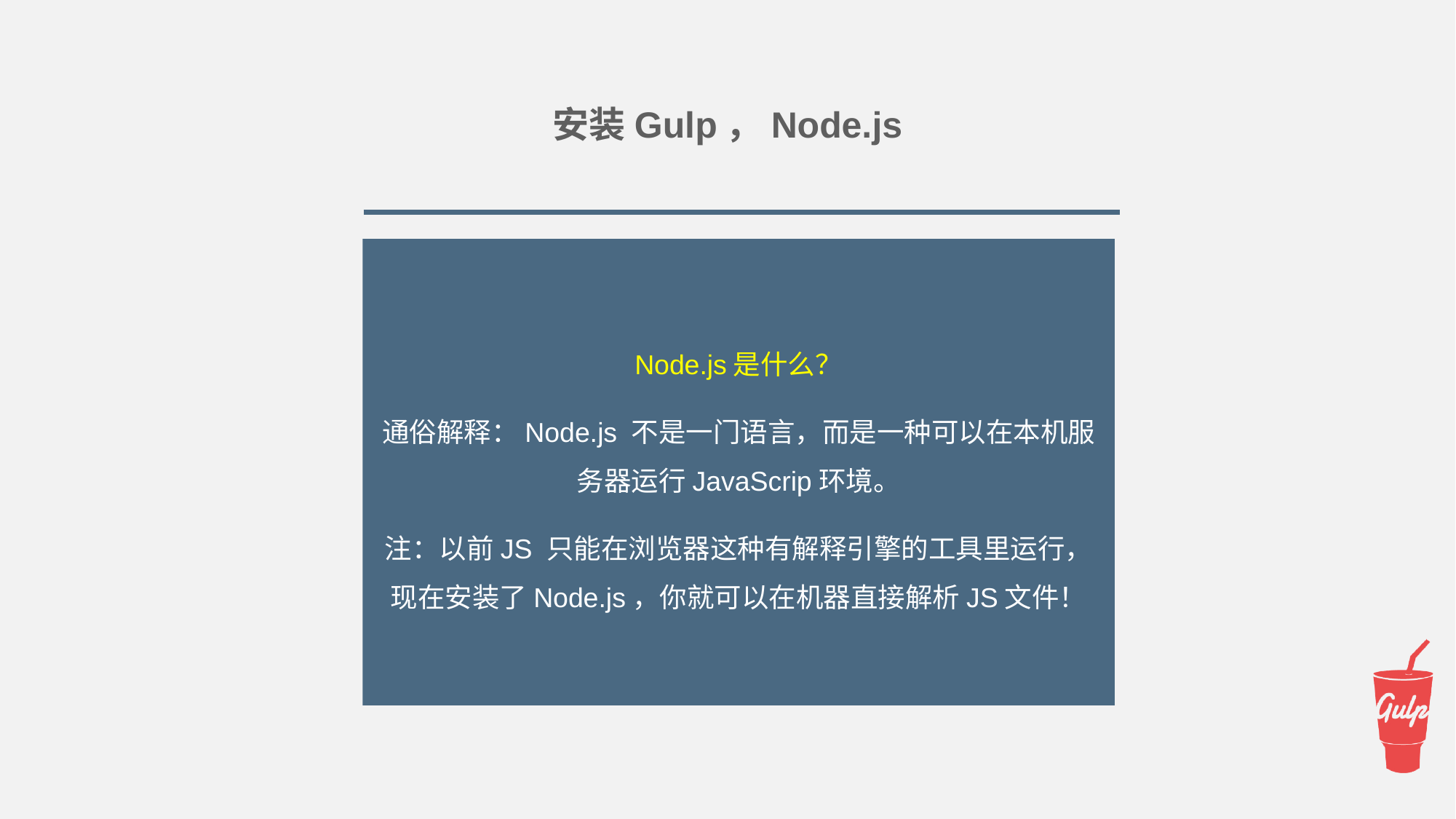

安装Gulp，Node.js
Node.js是什么？
通俗解释：Node.js 不是一门语言，而是一种可以在本机服务器运行JavaScrip环境。
注：以前JS 只能在浏览器这种有解释引擎的工具里运行，现在安装了Node.js，你就可以在机器直接解析JS文件！